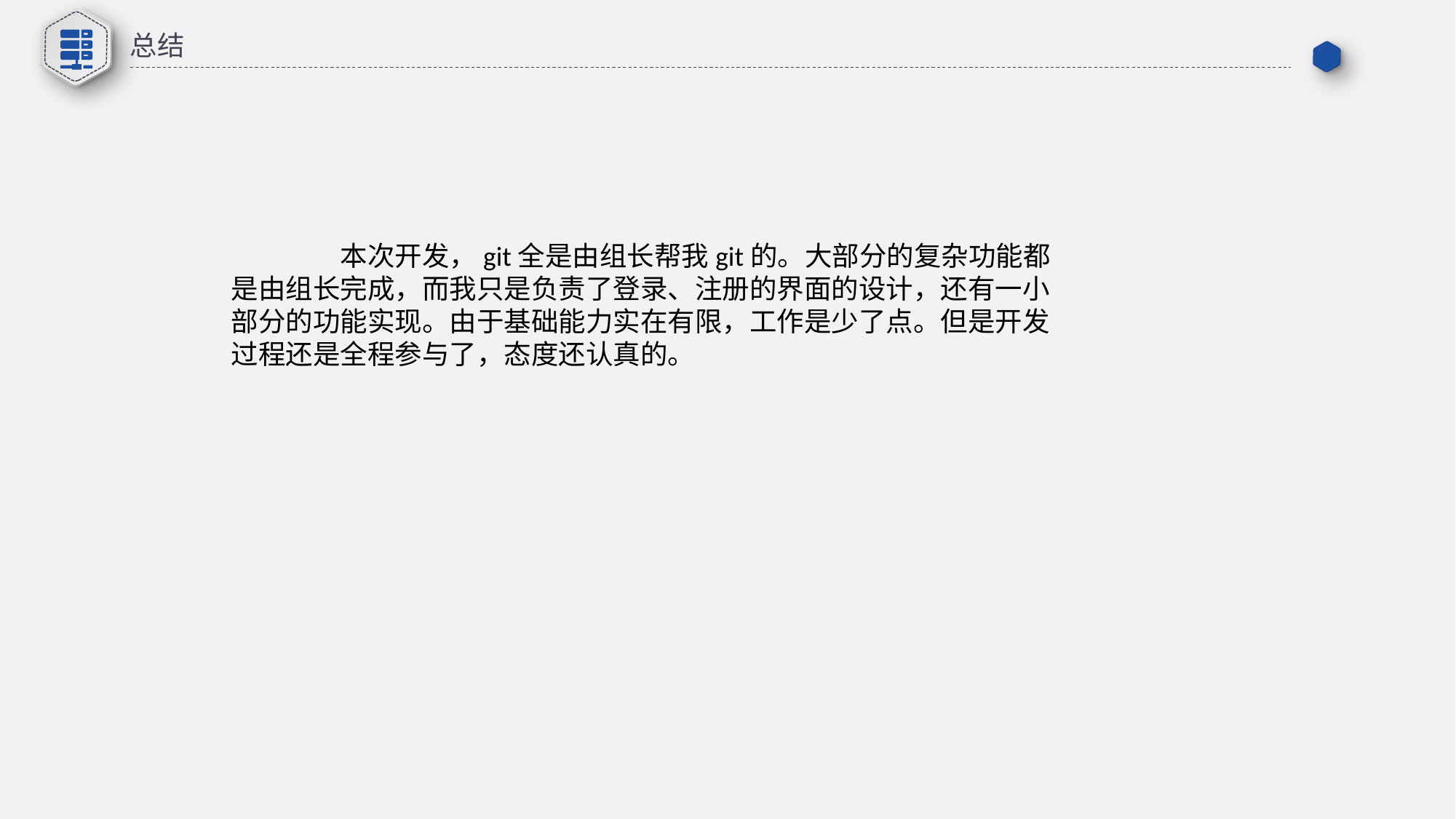

总结

	本次开发，git全是由组长帮我git的。大部分的复杂功能都是由组长完成，而我只是负责了登录、注册的界面的设计，还有一小部分的功能实现。由于基础能力实在有限，工作是少了点。但是开发过程还是全程参与了，态度还认真的。